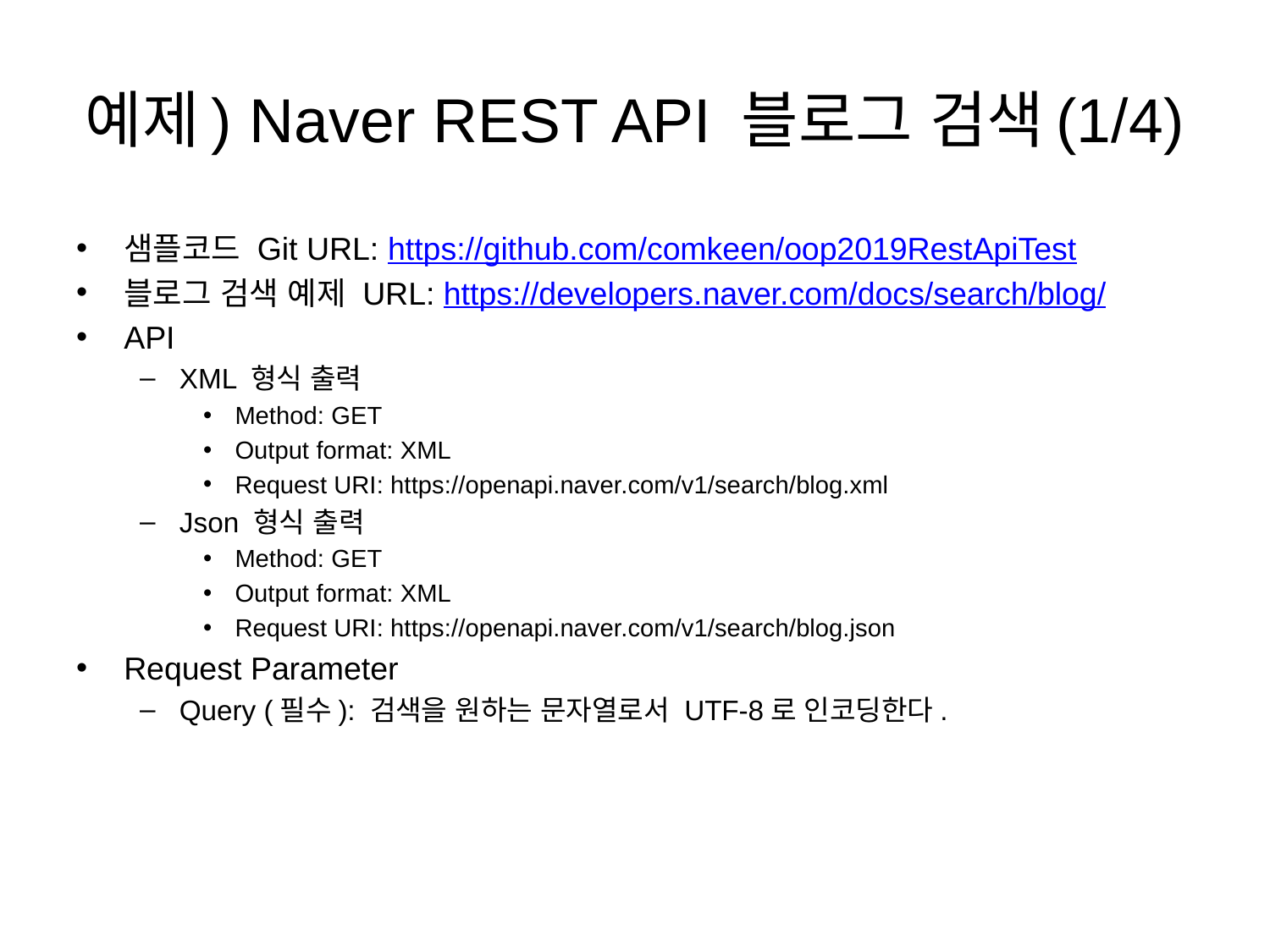

# 예제) Naver REST API 블로그 검색(1/4)
샘플코드 Git URL: https://github.com/comkeen/oop2019RestApiTest
블로그 검색 예제 URL: https://developers.naver.com/docs/search/blog/
API
XML 형식 출력
Method: GET
Output format: XML
Request URI: https://openapi.naver.com/v1/search/blog.xml
Json 형식 출력
Method: GET
Output format: XML
Request URI: https://openapi.naver.com/v1/search/blog.json
Request Parameter
Query (필수): 검색을 원하는 문자열로서 UTF-8로 인코딩한다.